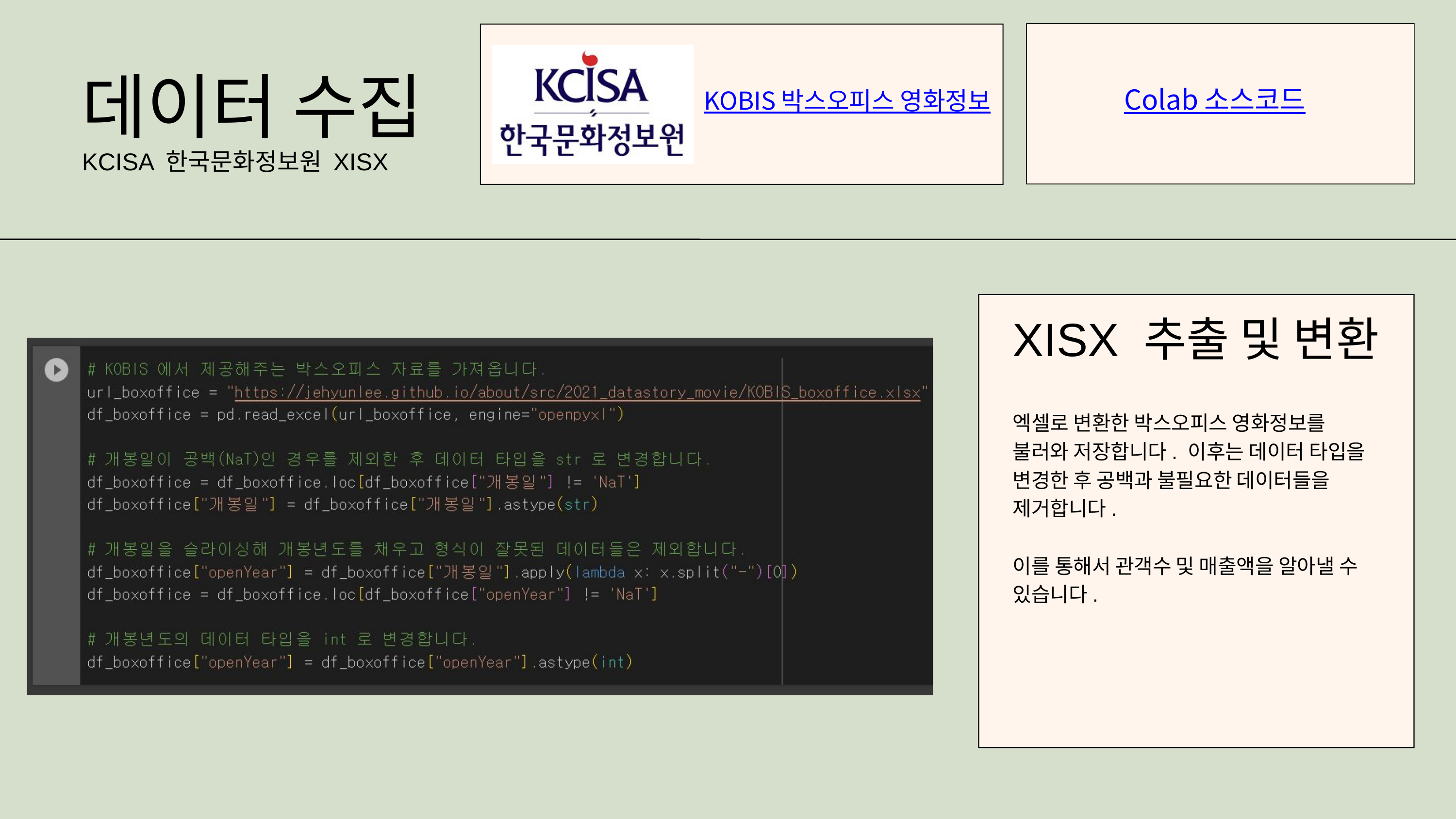

Colab 소스코드

KOBIS 박스오피스 영화정보
데이터 수집
KCISA 한국문화정보원 XISX

XISX 추출 및 변환

엑셀로 변환한 박스오피스 영화정보를 불러와 저장합니다. 이후는 데이터 타입을 변경한 후 공백과 불필요한 데이터들을 제거합니다.
이를 통해서 관객수 및 매출액을 알아낼 수 있습니다.